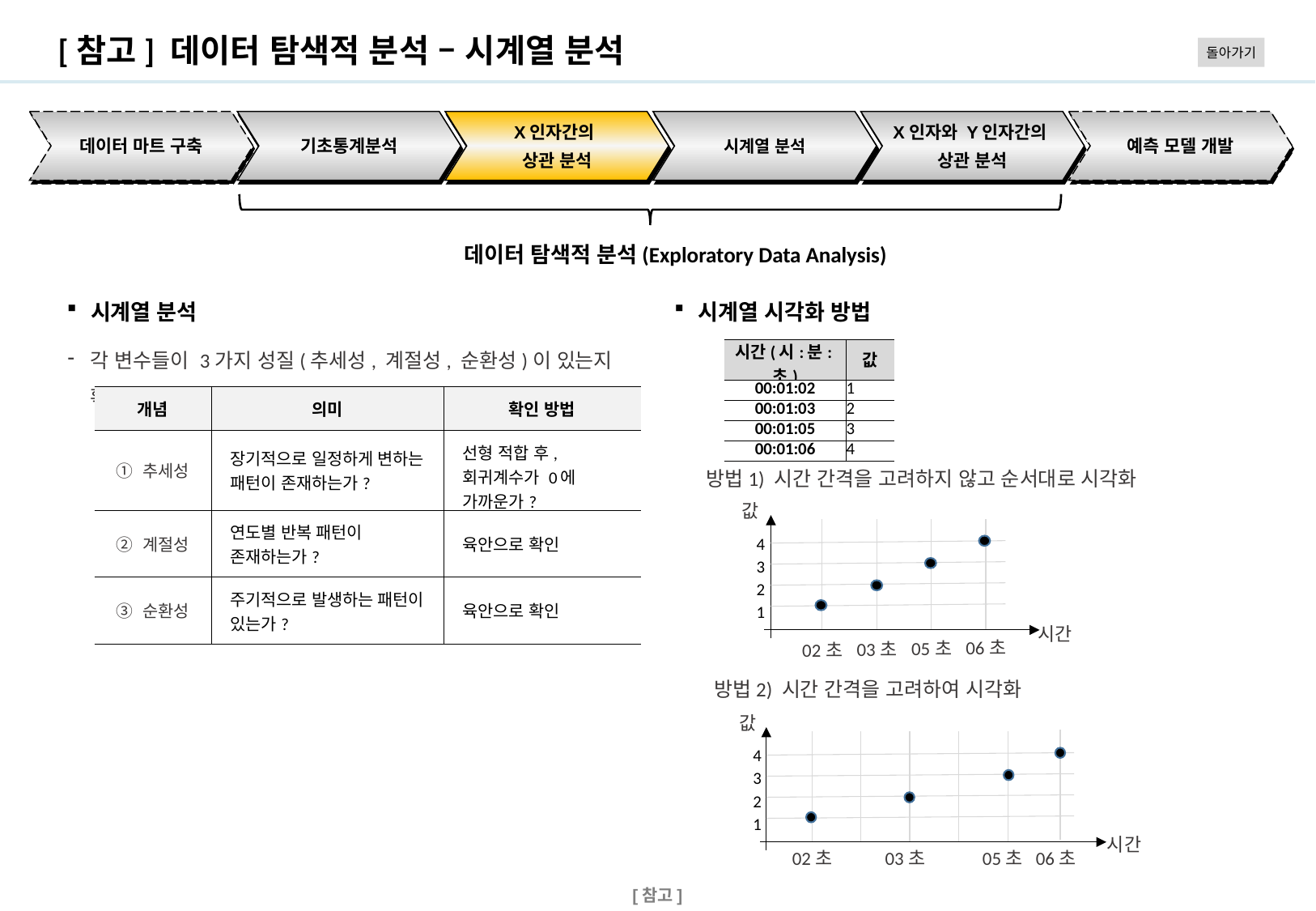

# [참고] 데이터 탐색적 분석 – 시계열 분석
돌아가기
데이터 마트 구축
기초통계분석
X인자간의
상관 분석
시계열 분석
X인자와 Y인자간의
상관 분석
예측 모델 개발
데이터 탐색적 분석(Exploratory Data Analysis)
시계열 분석
시계열 시각화 방법
각 변수들이 3가지 성질(추세성, 계절성, 순환성)이 있는지 확인
| 시간(시:분:초) | 값 |
| --- | --- |
| 00:01:02 | 1 |
| 00:01:03 | 2 |
| 00:01:05 | 3 |
| 00:01:06 | 4 |
| 개념 | 의미 | 확인 방법 |
| --- | --- | --- |
| ① 추세성 | 장기적으로 일정하게 변하는 패턴이 존재하는가? | 선형 적합 후, 회귀계수가 0에 가까운가? |
| ② 계절성 | 연도별 반복 패턴이 존재하는가? | 육안으로 확인 |
| ③ 순환성 | 주기적으로 발생하는 패턴이 있는가? | 육안으로 확인 |
방법1) 시간 간격을 고려하지 않고 순서대로 시각화
값
03초
05초
06초
4

3

2

1

시간
02초
방법2) 시간 간격을 고려하여 시각화
값
4

3

2

1

시간
02초
03초
05초
06초